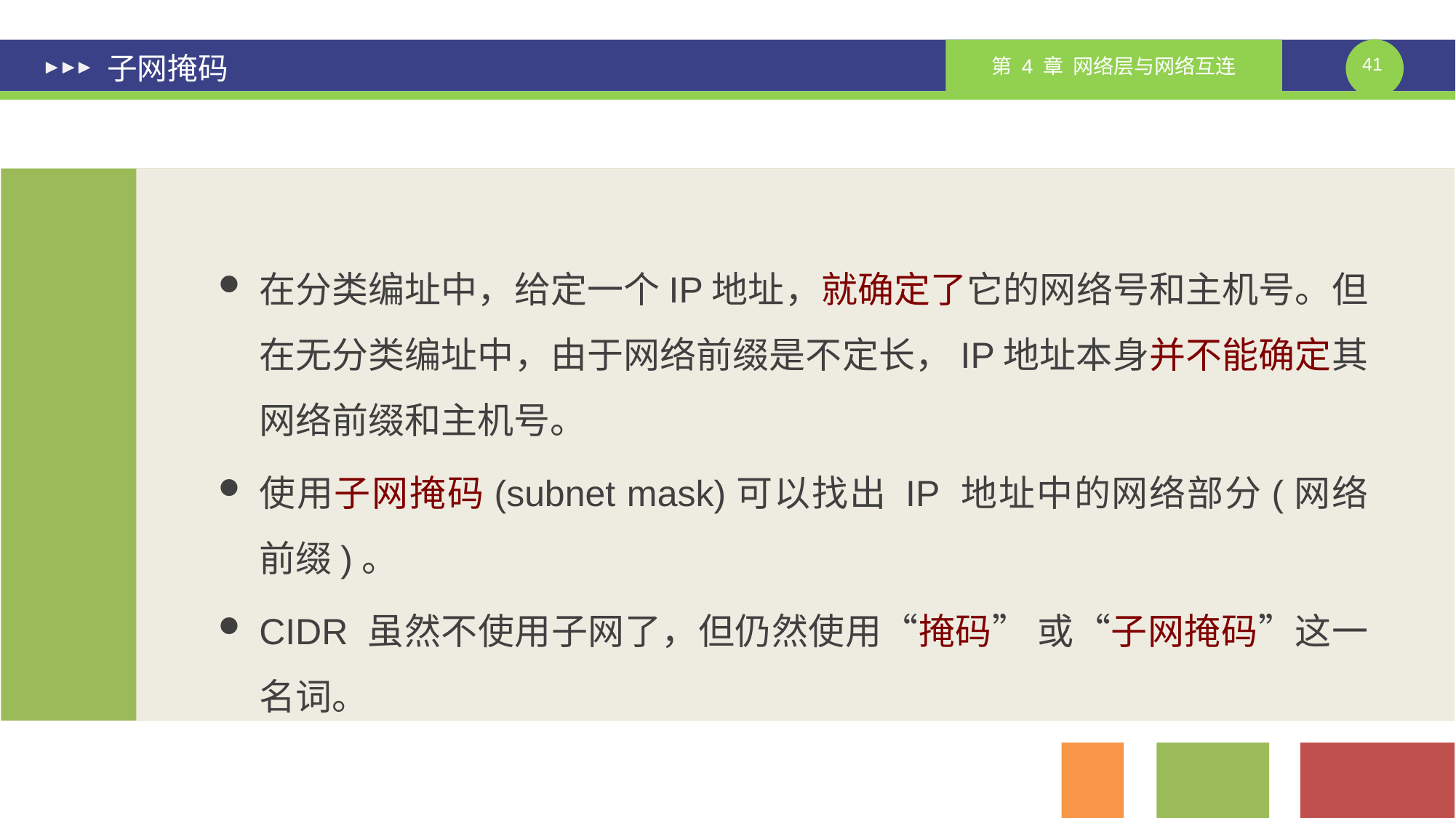

# 子网掩码

在分类编址中，给定一个IP地址，就确定了它的网络号和主机号。但在无分类编址中，由于网络前缀是不定长，IP地址本身并不能确定其网络前缀和主机号。
使用子网掩码(subnet mask)可以找出 IP 地址中的网络部分(网络前缀)。
CIDR 虽然不使用子网了，但仍然使用“掩码” 或“子网掩码”这一名词。

课件制作人：谢钧  谢希仁